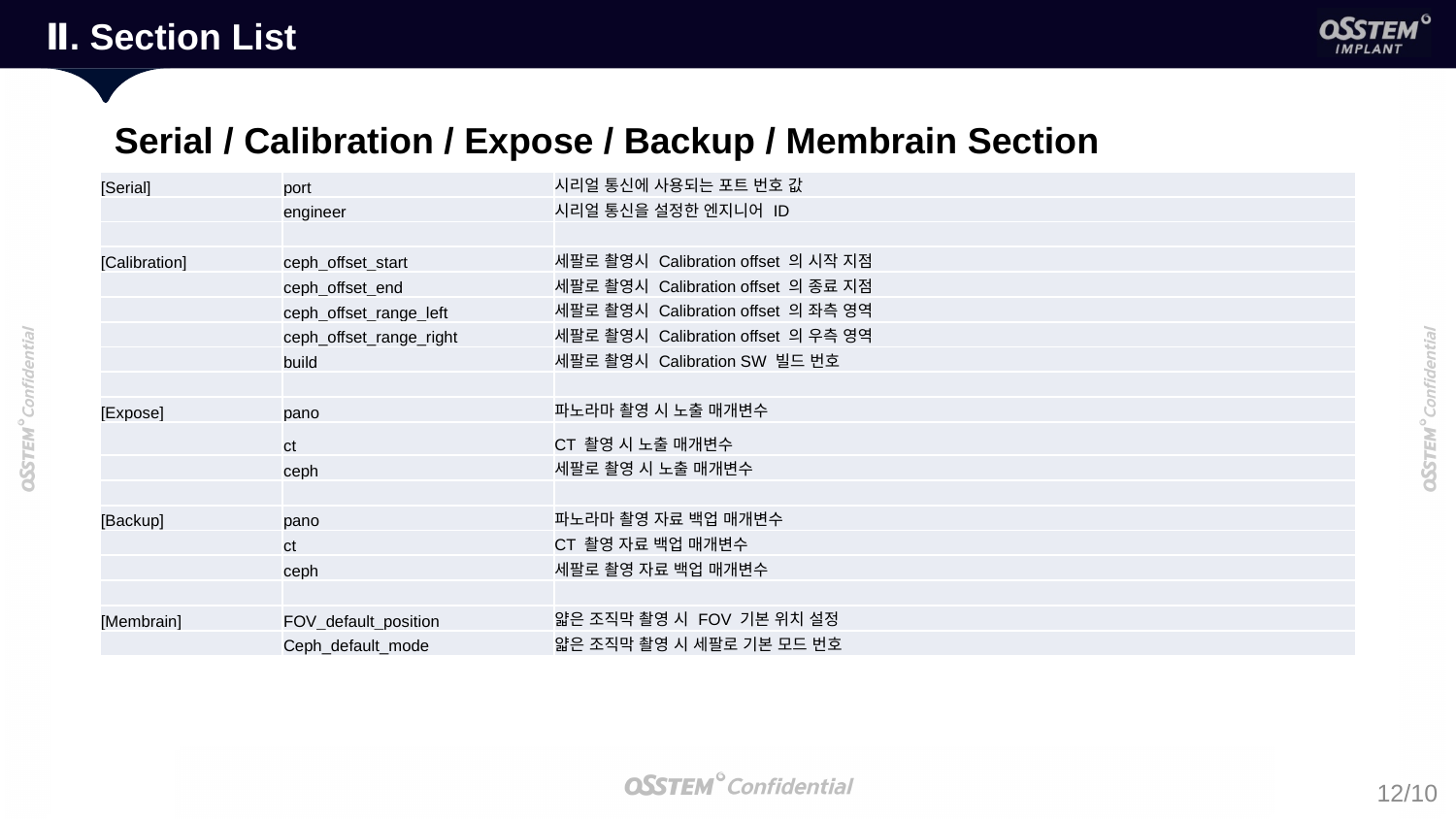

Ⅱ. Section List
Serial / Calibration / Expose / Backup / Membrain Section
| [Serial] | port | 시리얼 통신에 사용되는 포트 번호 값 |
| --- | --- | --- |
|  | engineer | 시리얼 통신을 설정한 엔지니어 ID |
|  |  |  |
| [Calibration] | ceph\_offset\_start | 세팔로 촬영시 Calibration offset 의 시작 지점 |
|  | ceph\_offset\_end | 세팔로 촬영시 Calibration offset 의 종료 지점 |
|  | ceph\_offset\_range\_left | 세팔로 촬영시 Calibration offset 의 좌측 영역 |
|  | ceph\_offset\_range\_right | 세팔로 촬영시 Calibration offset 의 우측 영역 |
|  | build | 세팔로 촬영시 Calibration SW 빌드 번호 |
|  |  |  |
| [Expose] | pano | 파노라마 촬영 시 노출 매개변수 |
|  | ct | CT 촬영 시 노출 매개변수 |
|  | ceph | 세팔로 촬영 시 노출 매개변수 |
|  |  |  |
| [Backup] | pano | 파노라마 촬영 자료 백업 매개변수 |
|  | ct | CT 촬영 자료 백업 매개변수 |
|  | ceph | 세팔로 촬영 자료 백업 매개변수 |
|  |  |  |
| [Membrain] | FOV\_default\_position | 얇은 조직막 촬영 시 FOV 기본 위치 설정 |
|  | Ceph\_default\_mode | 얇은 조직막 촬영 시 세팔로 기본 모드 번호 |